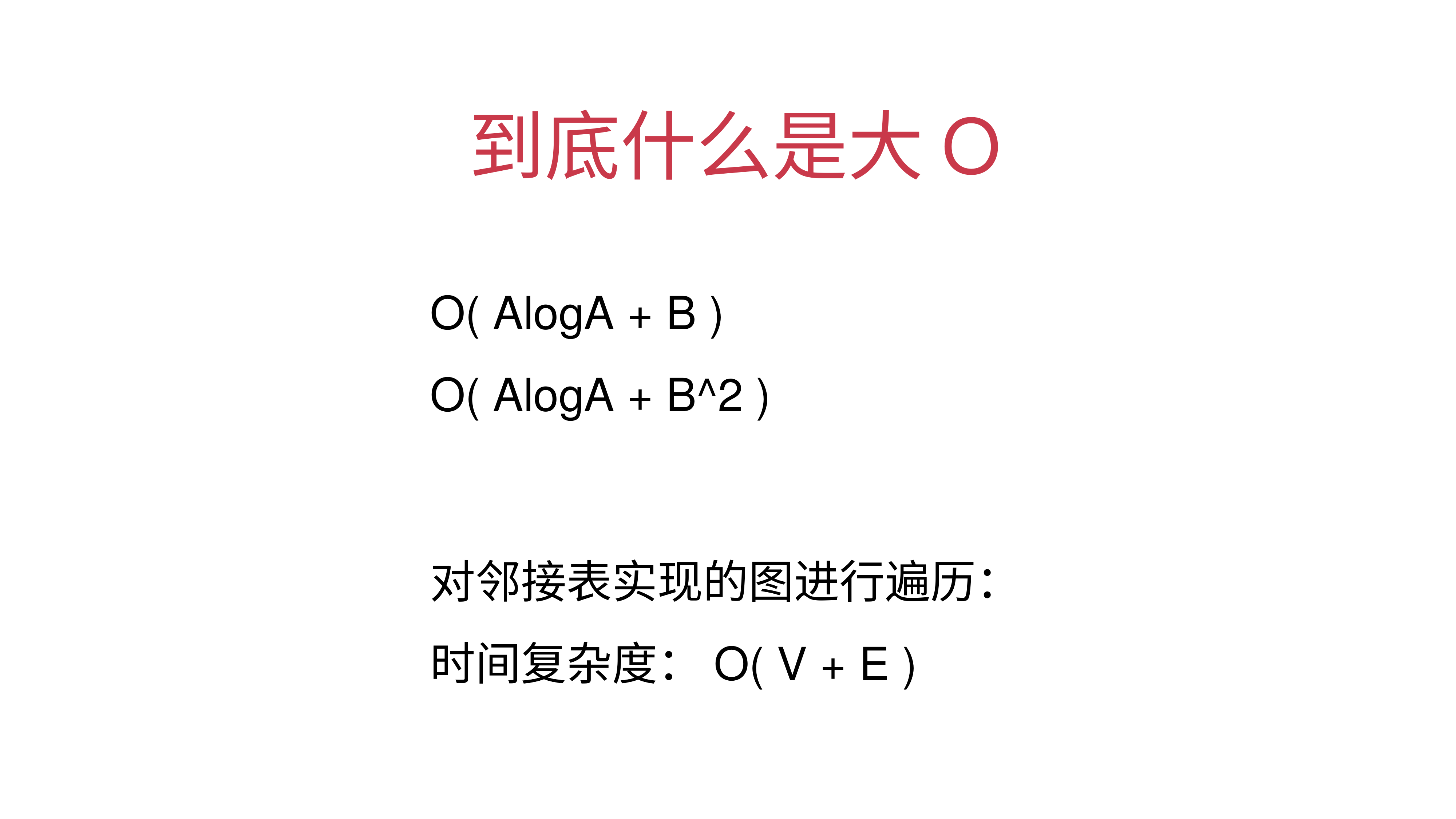

# 到底什么是大O
O( AlogA + B )
O( AlogA + B^2 )
对邻接表实现的图进行遍历：
时间复杂度：O( V + E )